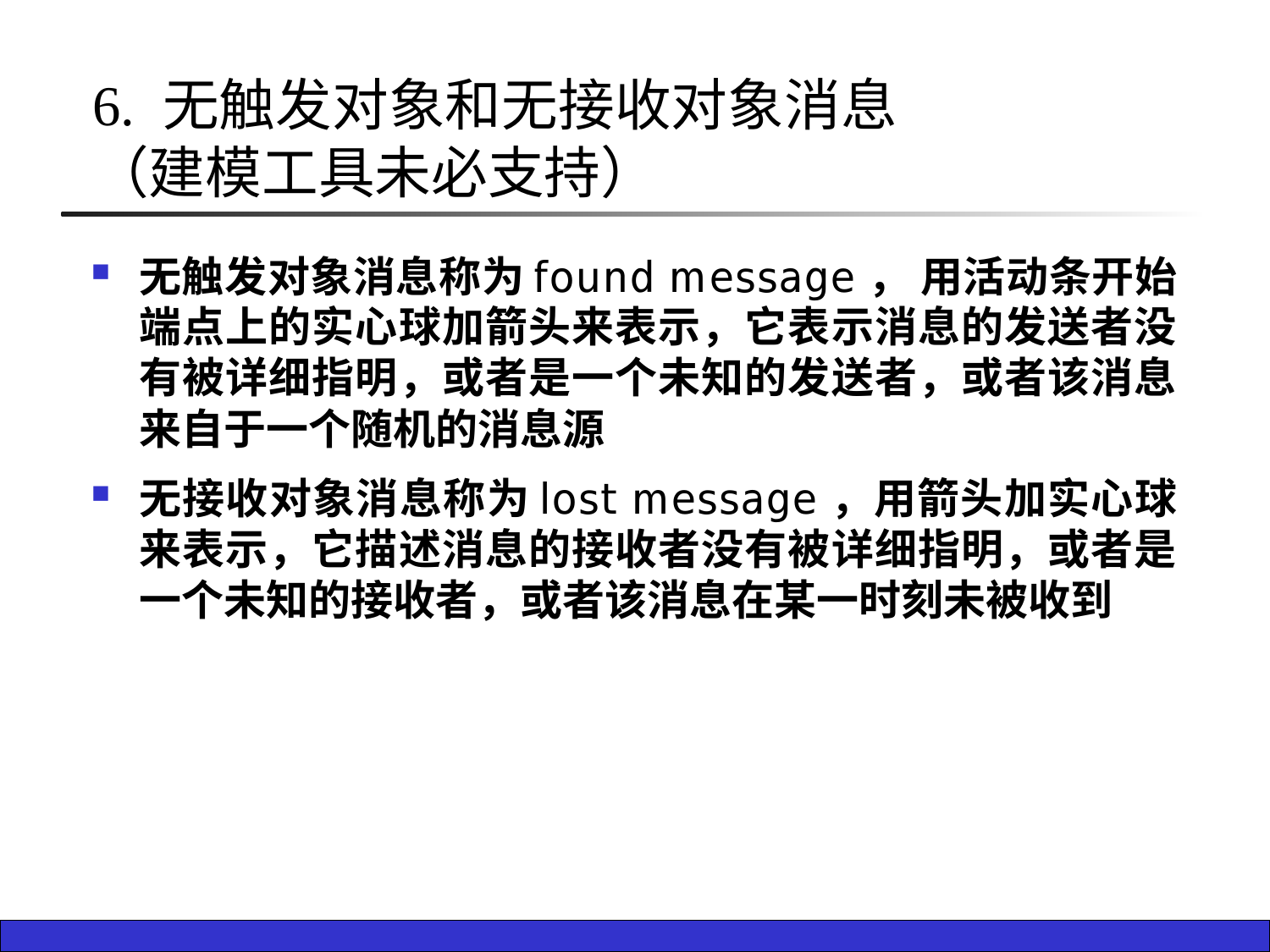

6. 无触发对象和无接收对象消息
（建模工具未必支持）
无触发对象消息称为found message， 用活动条开始端点上的实心球加箭头来表示，它表示消息的发送者没有被详细指明，或者是一个未知的发送者，或者该消息来自于一个随机的消息源
无接收对象消息称为lost message，用箭头加实心球来表示，它描述消息的接收者没有被详细指明，或者是一个未知的接收者，或者该消息在某一时刻未被收到